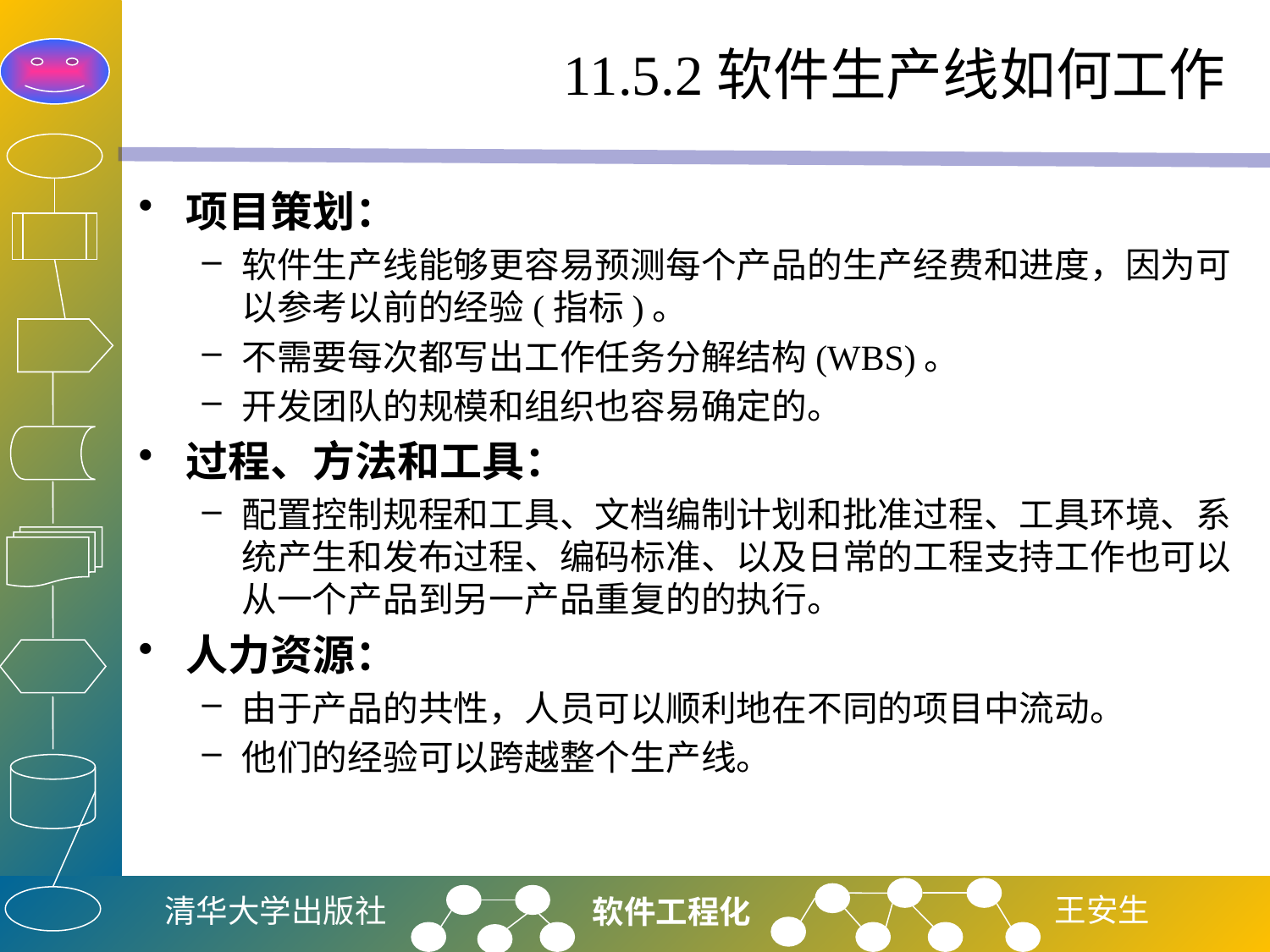

# 11.5.2软件生产线如何工作
项目策划：
软件生产线能够更容易预测每个产品的生产经费和进度，因为可以参考以前的经验(指标)。
不需要每次都写出工作任务分解结构(WBS)。
开发团队的规模和组织也容易确定的。
过程、方法和工具：
配置控制规程和工具、文档编制计划和批准过程、工具环境、系统产生和发布过程、编码标准、以及日常的工程支持工作也可以从一个产品到另一产品重复的的执行。
人力资源：
由于产品的共性，人员可以顺利地在不同的项目中流动。
他们的经验可以跨越整个生产线。